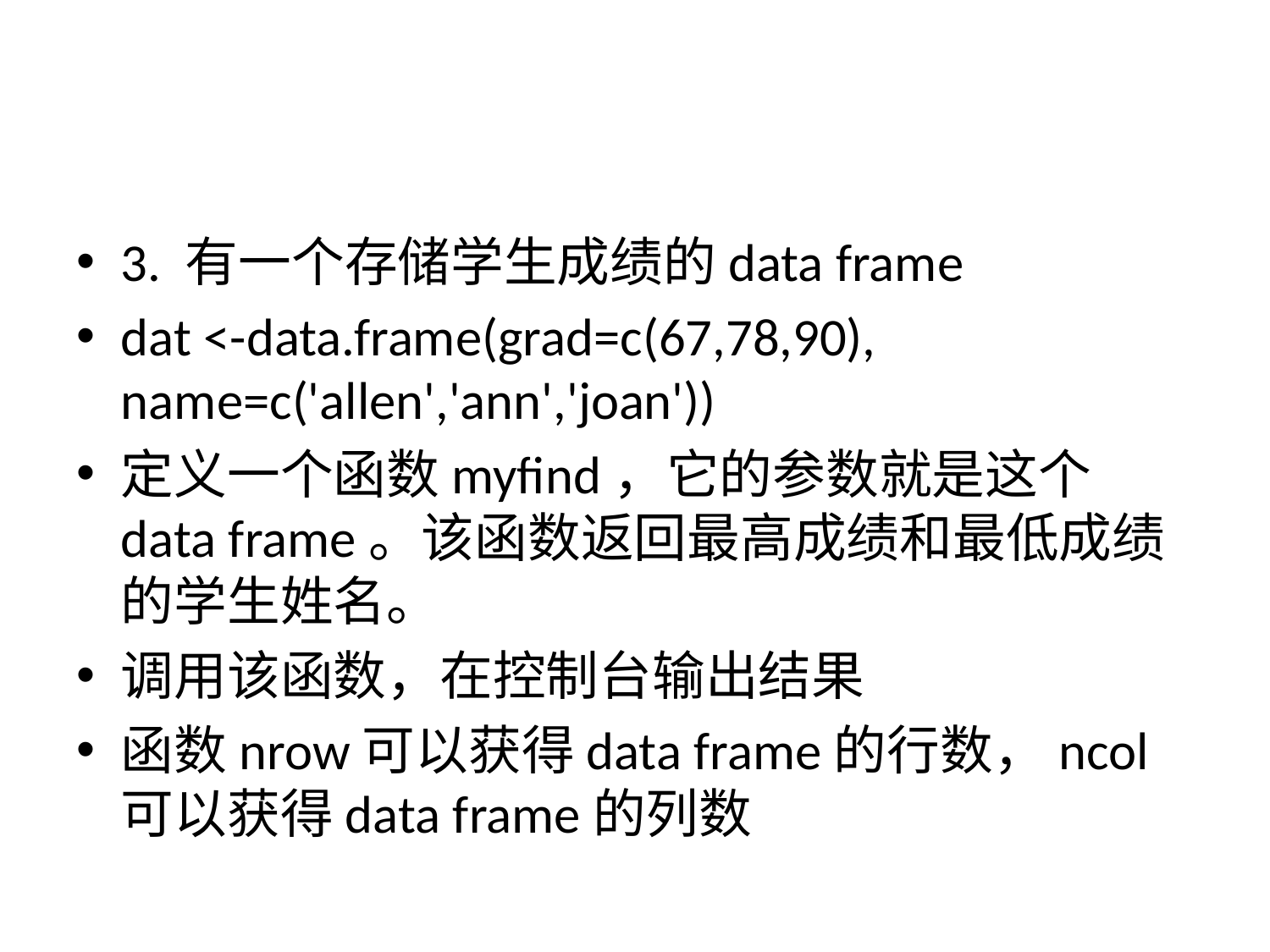

#
3. 有一个存储学生成绩的data frame
dat <-data.frame(grad=c(67,78,90), name=c('allen','ann','joan'))
定义一个函数myfind，它的参数就是这个data frame。该函数返回最高成绩和最低成绩的学生姓名。
调用该函数，在控制台输出结果
函数nrow可以获得data frame的行数，ncol可以获得data frame的列数